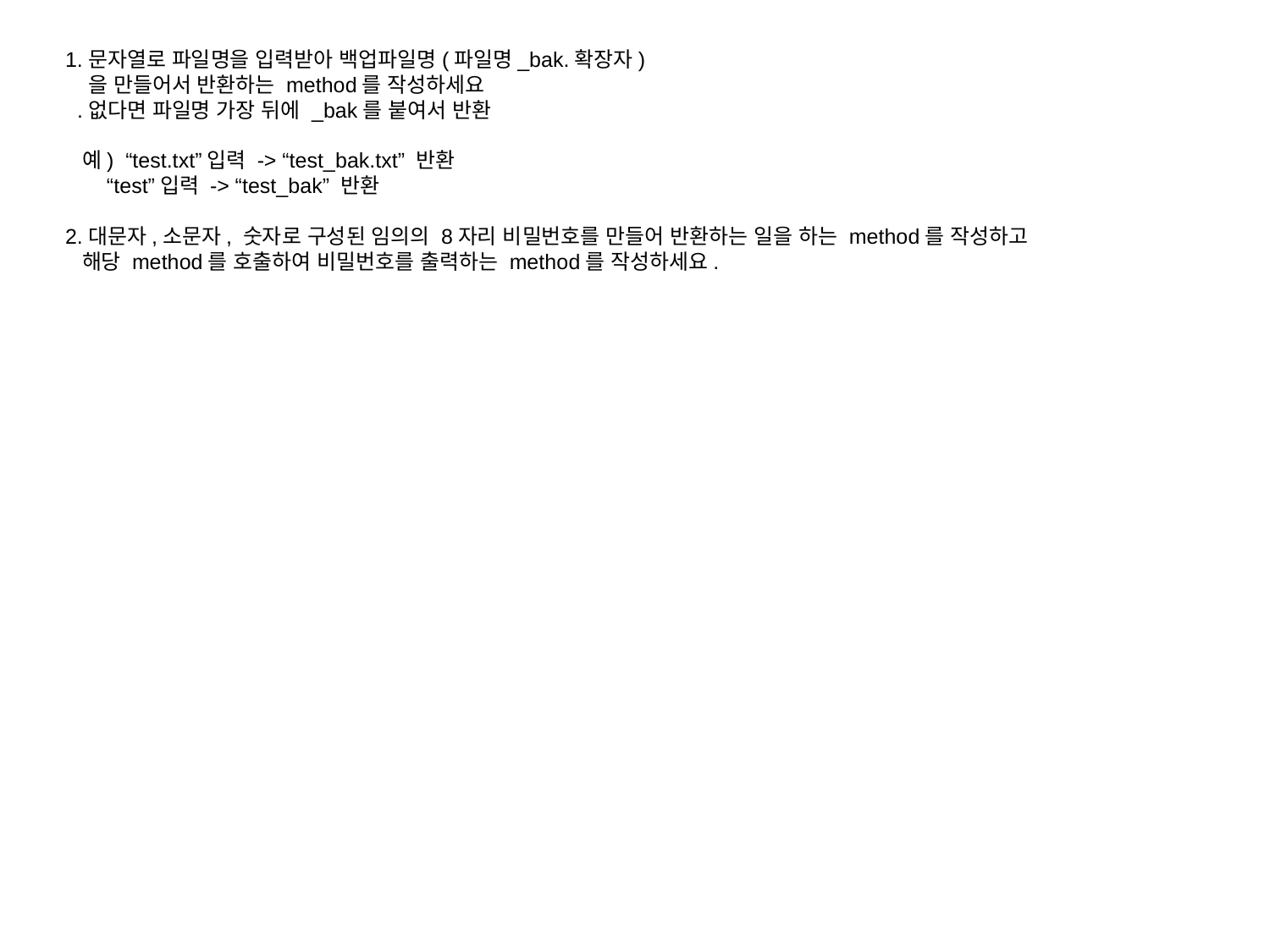

1.문자열로 파일명을 입력받아 백업파일명(파일명_bak.확장자)
   을 만들어서 반환하는 method를 작성하세요
  .없다면 파일명 가장 뒤에 _bak를 붙여서 반환

  예)  “test.txt”입력 -> “test_bak.txt” 반환
       “test”입력 -> “test_bak” 반환

2.대문자,소문자, 숫자로 구성된 임의의 8자리 비밀번호를 만들어 반환하는 일을 하는 method를 작성하고
  해당 method를 호출하여 비밀번호를 출력하는 method를 작성하세요.